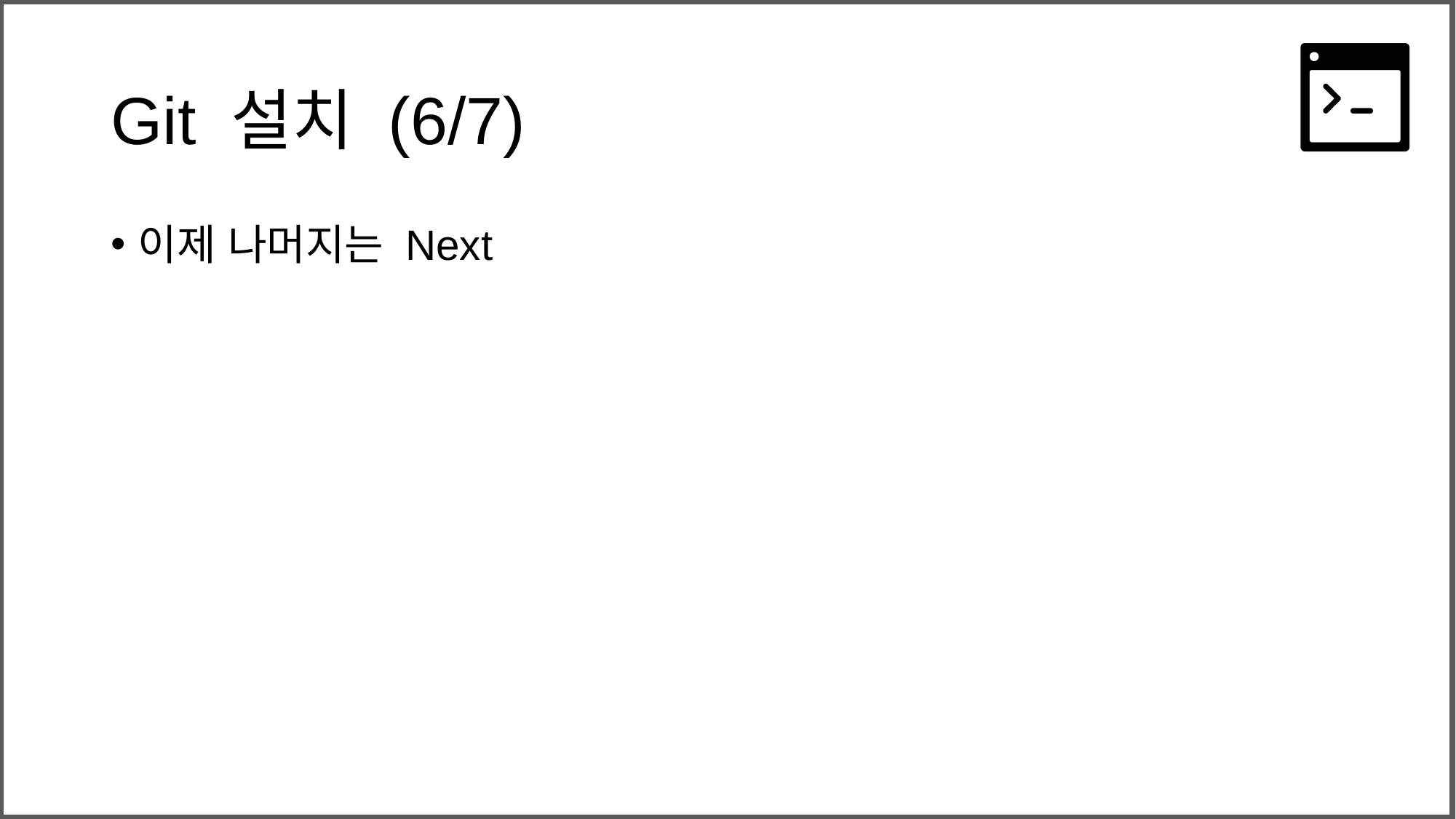

# Git 설치 (6/7)
이제 나머지는 Next